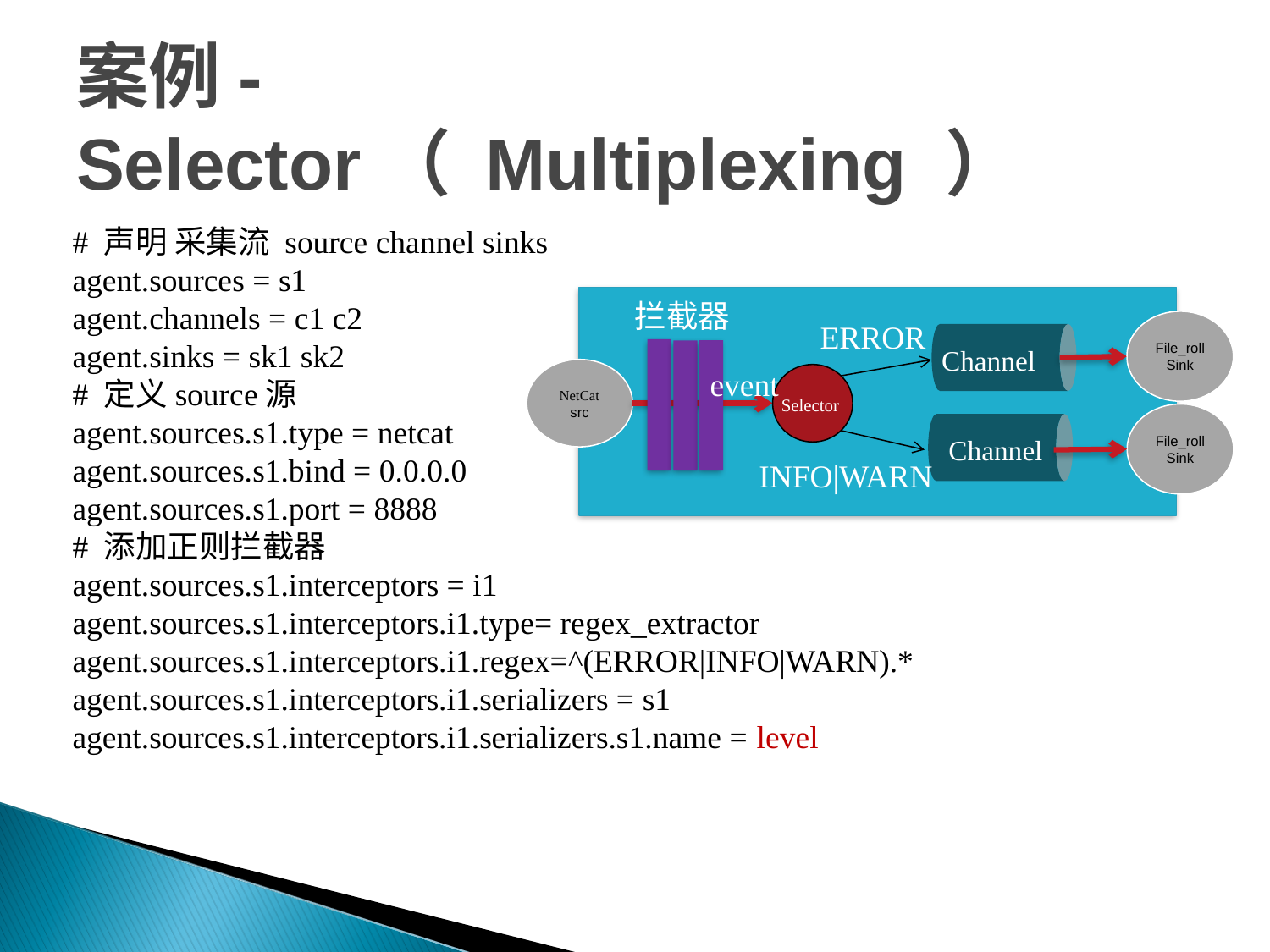

# 案例-Selector（ Multiplexing ）
# 声明 采集流 source channel sinks
agent.sources = s1
agent.channels = c1 c2
agent.sinks = sk1 sk2
# 定义source源
agent.sources.s1.type = netcat
agent.sources.s1.bind = 0.0.0.0
agent.sources.s1.port = 8888
# 添加正则拦截器
agent.sources.s1.interceptors = i1
agent.sources.s1.interceptors.i1.type= regex_extractor
agent.sources.s1.interceptors.i1.regex=^(ERROR|INFO|WARN).*
agent.sources.s1.interceptors.i1.serializers = s1
agent.sources.s1.interceptors.i1.serializers.s1.name = level

File_roll
Sink
Channel
NetCat
src
拦截器

File_roll
Sink
Channel
ERROR
event
Selector
INFO|WARN